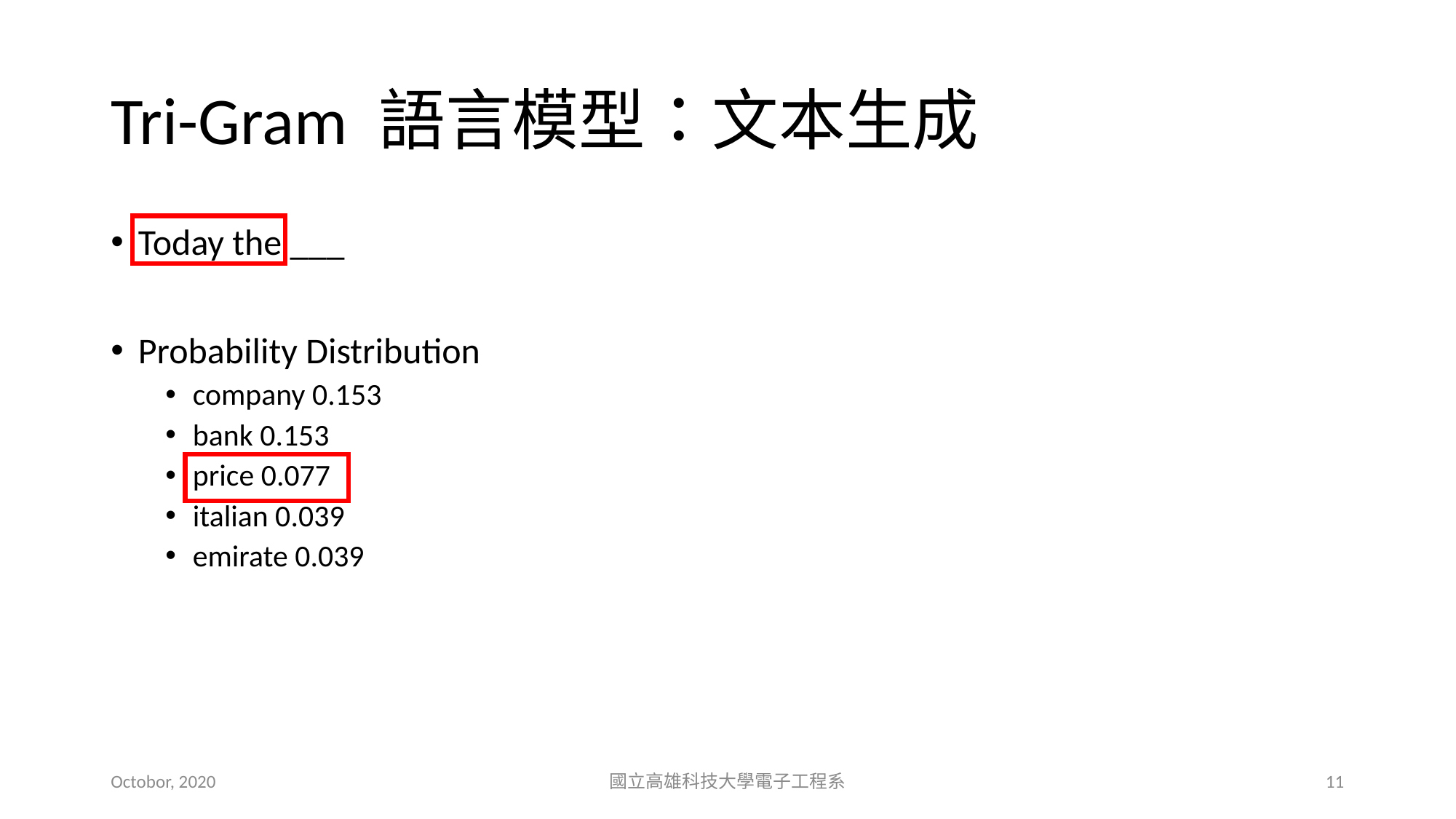

# Tri-Gram 語言模型：文本生成

Today the ___

Probability Distribution
company 0.153
bank 0.153
price 0.077
italian 0.039
emirate 0.039

Octobor, 2020
國立高雄科技大學電子工程系
11